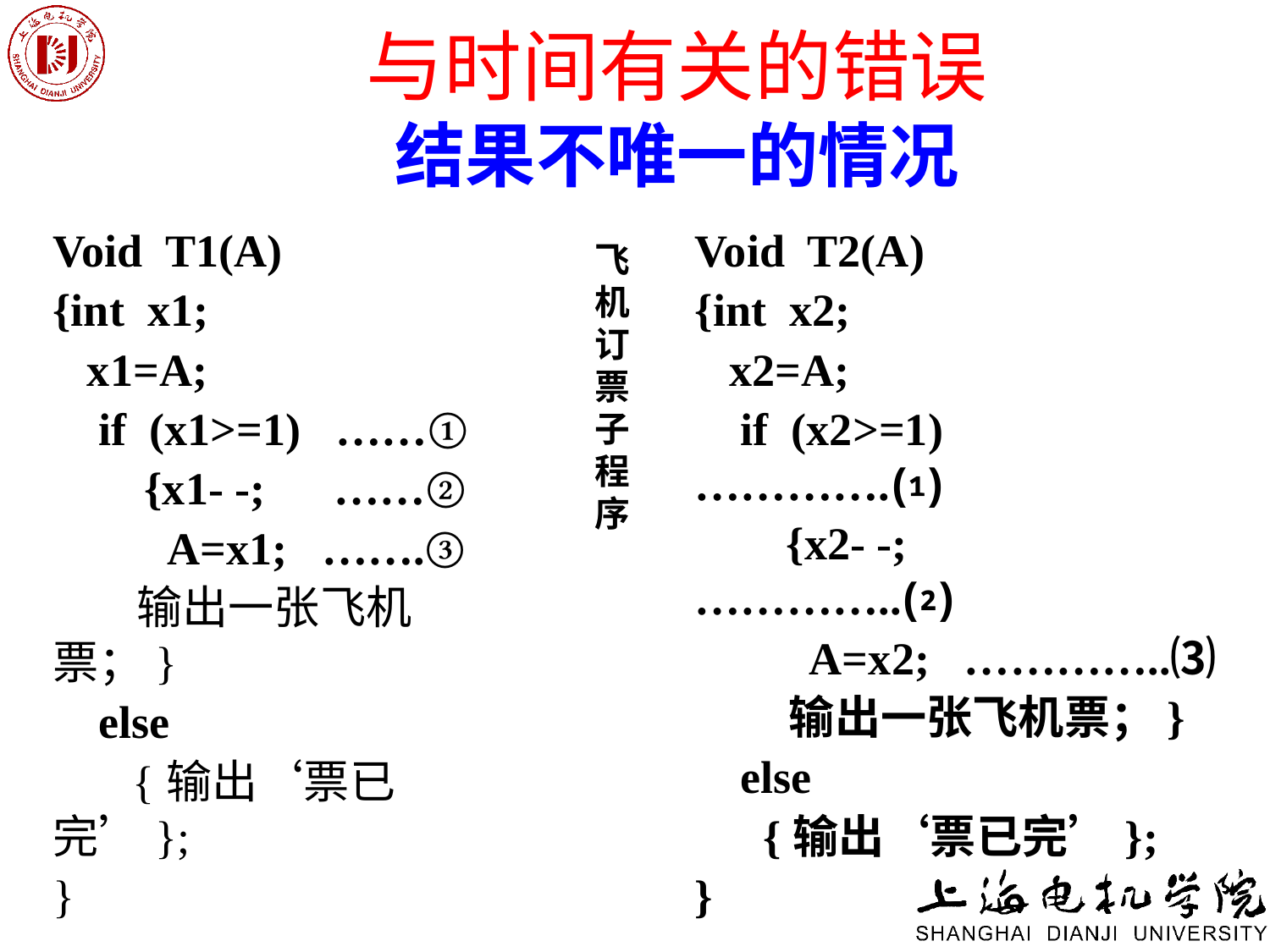

# 与时间有关的错误 结果不唯一的情况
Void  T1(A)
{int  x1;
   x1=A;
    if  (x1>=1)   ……①
        {x1- -;      ……②
          A=x1;   …….③
       输出一张飞机票；}
    else
       {输出‘票已完’};
}
Void  T2(A)
{int  x2;
   x2=A;
    if  (x2>=1)   ………….⑴
        {x2- -;     …………..⑵
          A=x2;   …………..⑶
        输出一张飞机票；}
    else
      {输出‘票已完’};
}
飞机订票子程序